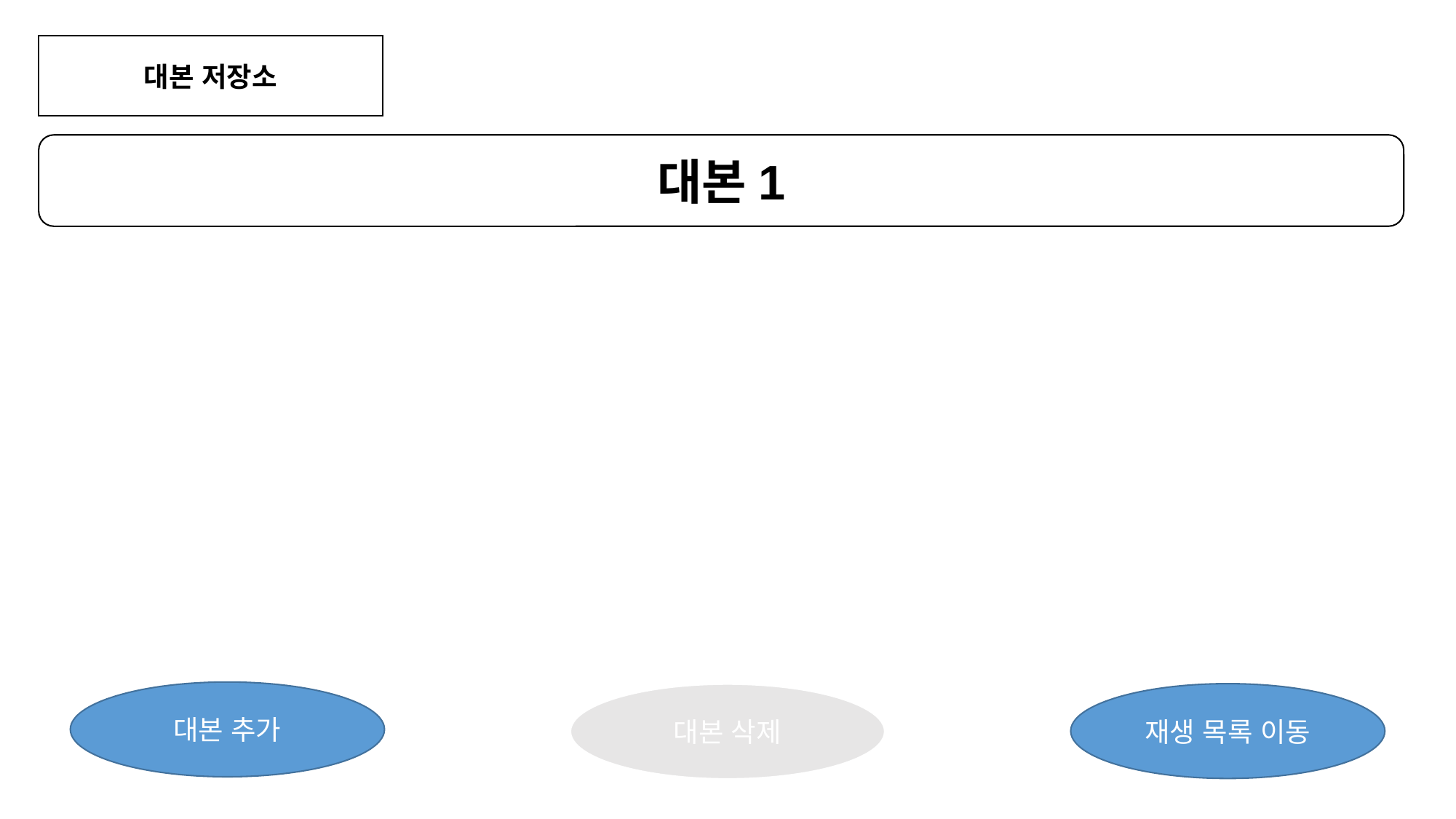

대본 저장소
대본1
대본 추가
재생 목록 이동
대본 삭제